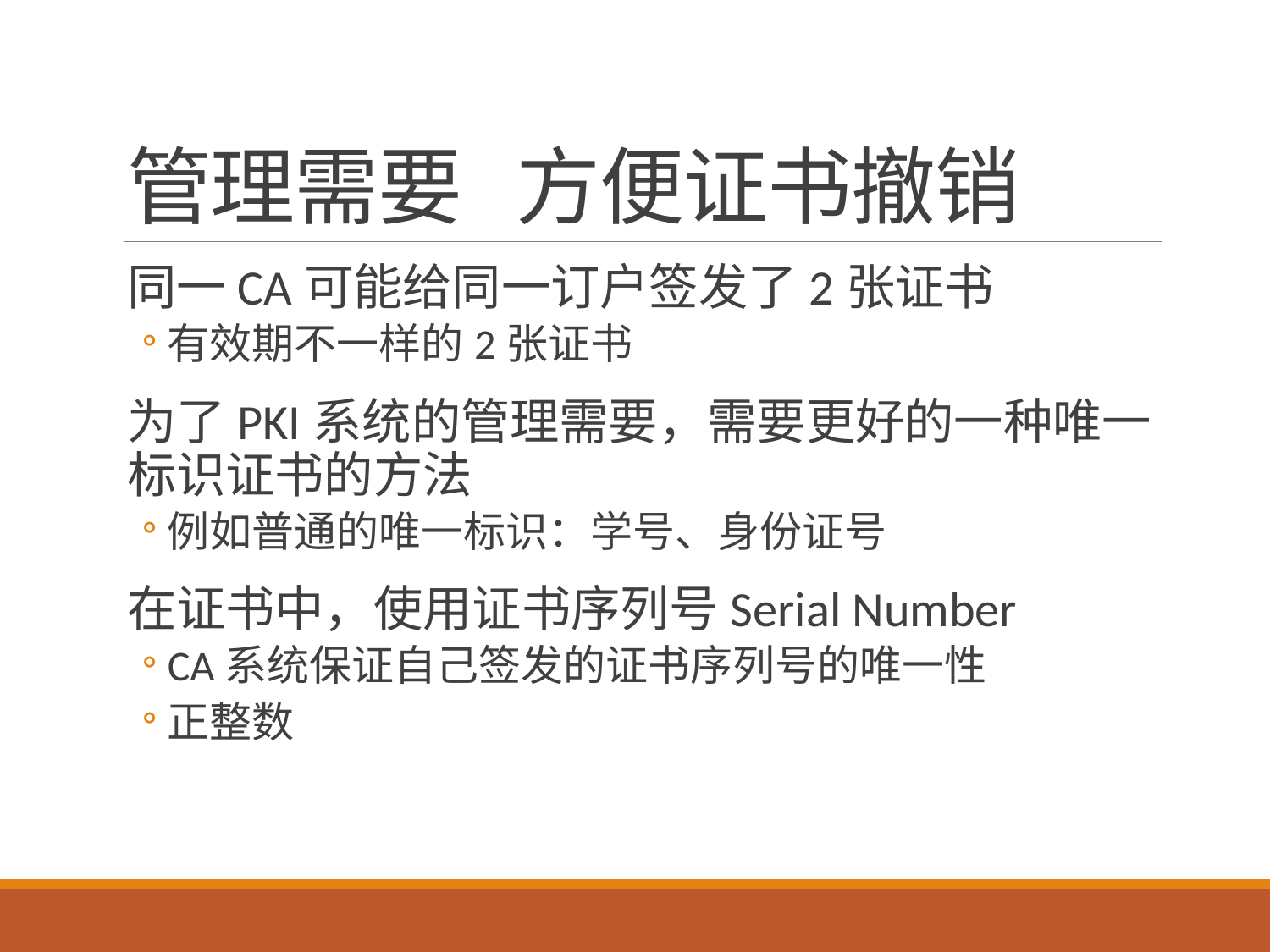

# 管理需要   方便证书撤销
同一CA可能给同一订户签发了2张证书
有效期不一样的2张证书
为了PKI系统的管理需要，需要更好的一种唯一标识证书的方法
例如普通的唯一标识：学号、身份证号
在证书中，使用证书序列号Serial Number
CA系统保证自己签发的证书序列号的唯一性
正整数
85